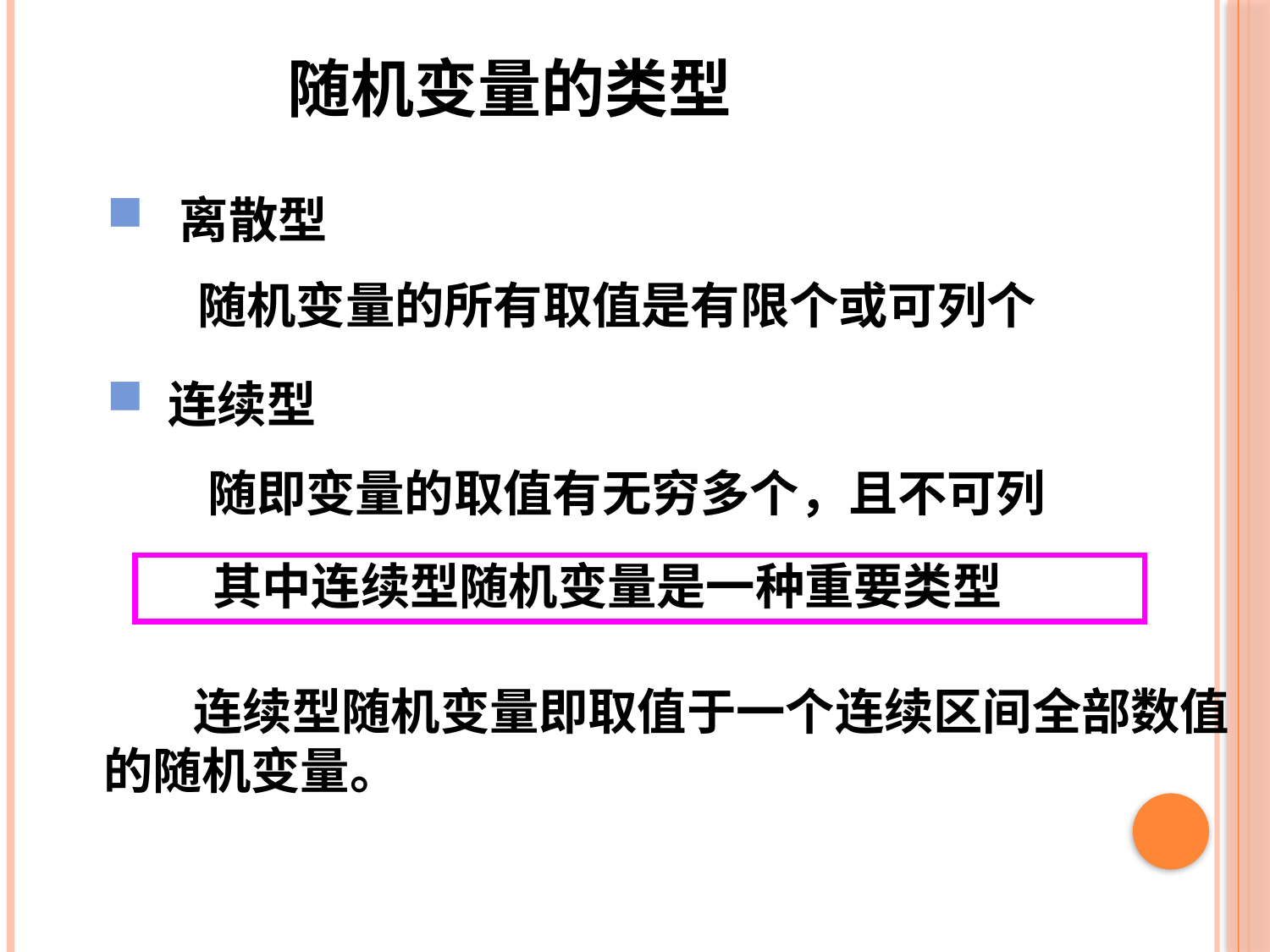

# 随机变量的类型
  离散型
随机变量的所有取值是有限个或可列个
 连续型
随即变量的取值有无穷多个，且不可列
其中连续型随机变量是一种重要类型
       连续型随机变量即取值于一个连续区间全部数值
的随机变量。